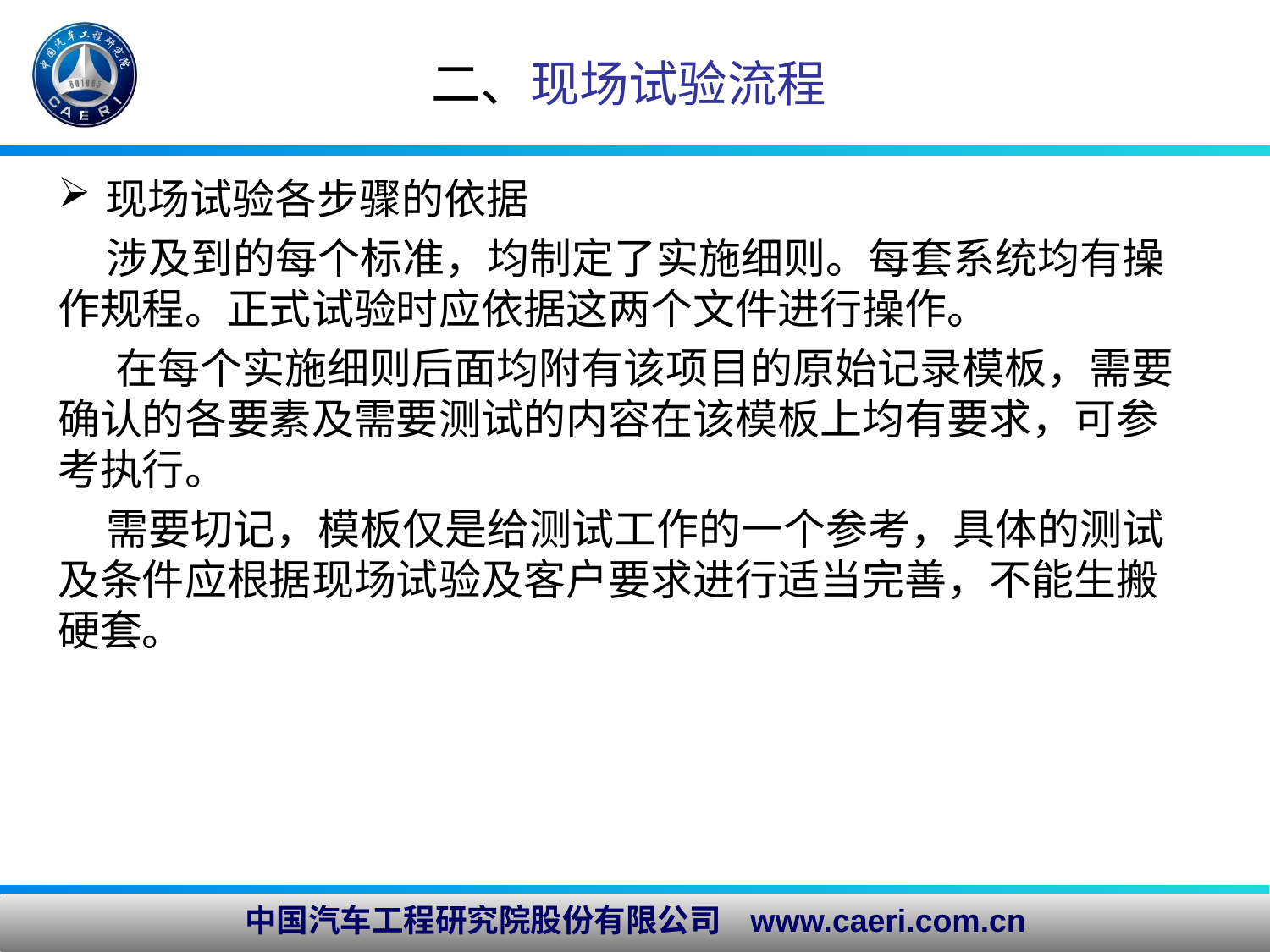

二、现场试验流程
现场试验各步骤的依据
    涉及到的每个标准，均制定了实施细则。每套系统均有操作规程。正式试验时应依据这两个文件进行操作。
     在每个实施细则后面均附有该项目的原始记录模板，需要确认的各要素及需要测试的内容在该模板上均有要求，可参考执行。
    需要切记，模板仅是给测试工作的一个参考，具体的测试及条件应根据现场试验及客户要求进行适当完善，不能生搬硬套。